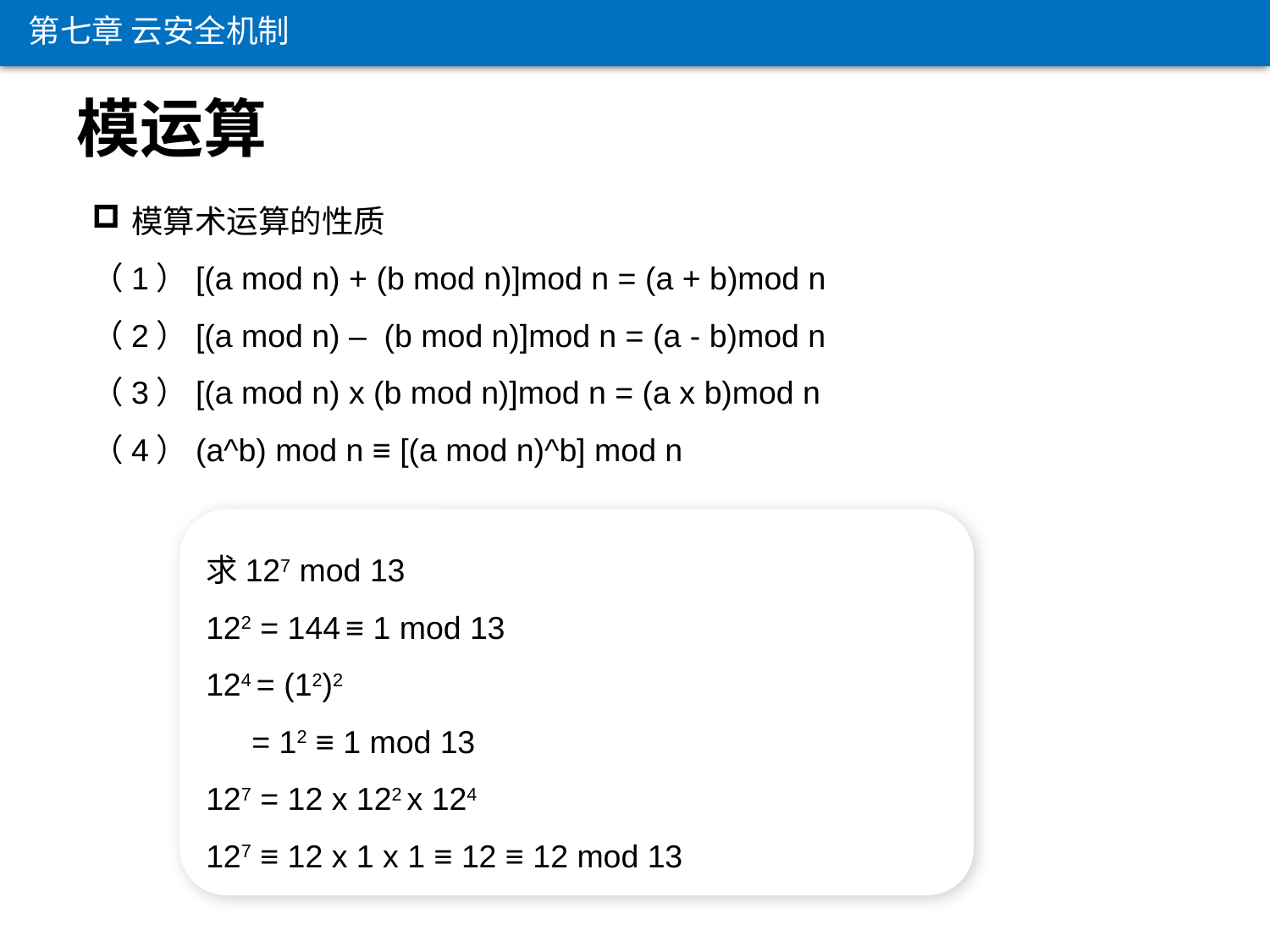

第七章 云安全机制
# 模运算
模算术运算的性质
（1）[(a mod n) + (b mod n)]mod n = (a + b)mod n
（2）[(a mod n) –  (b mod n)]mod n = (a - b)mod n
（3）[(a mod n) x (b mod n)]mod n = (a x b)mod n
（4）(a^b) mod n ≡ [(a mod n)^b] mod n

求127 mod 13
122 = 144 ≡ 1 mod 13
124 = (12)2
         = 12 ≡ 1 mod 13
127 = 12 x 122 x 124
127 ≡ 12 x 1 x 1 ≡ 12 ≡ 12 mod 13
6